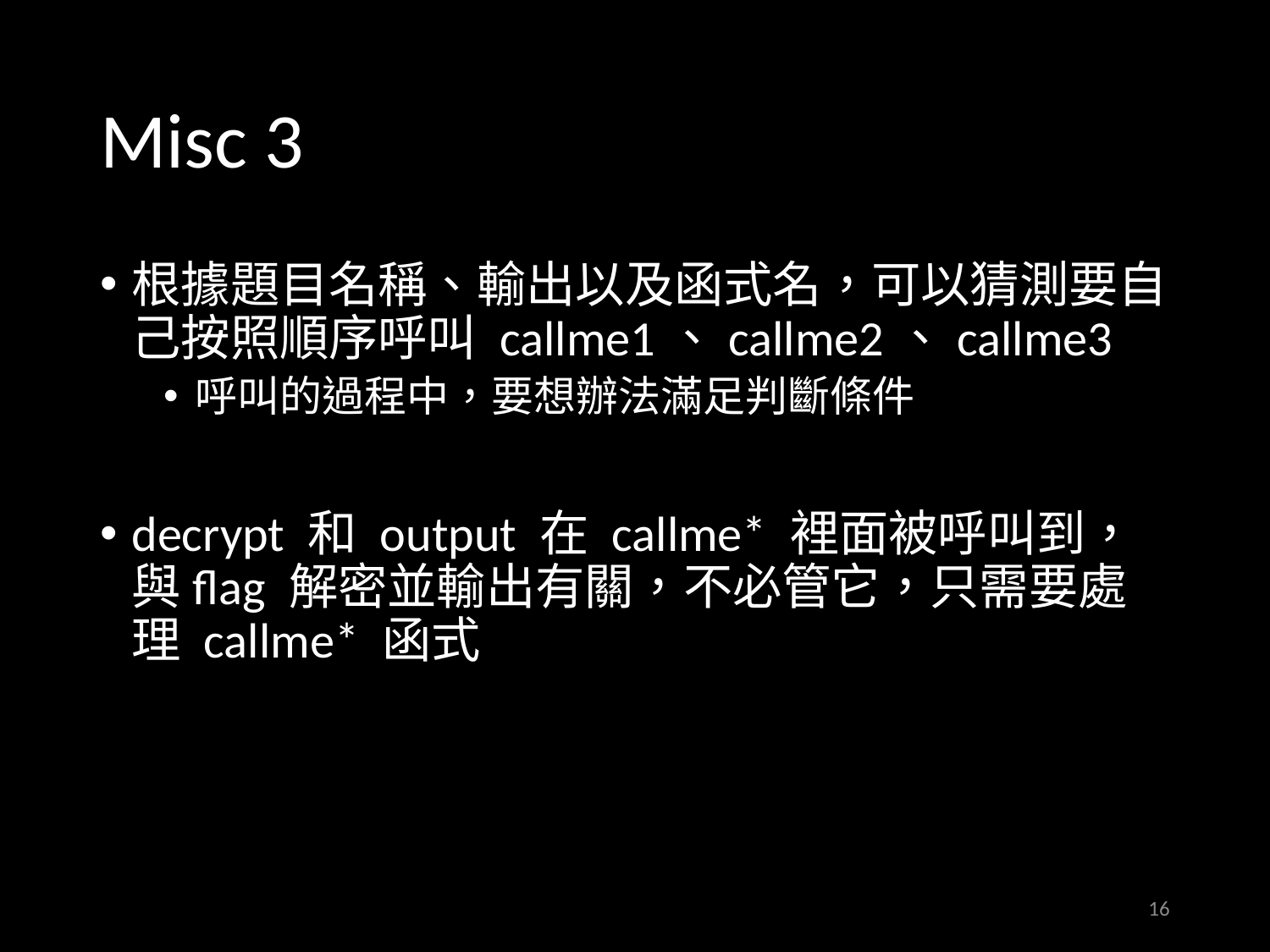

# Misc 3
根據題目名稱、輸出以及函式名，可以猜測要自己按照順序呼叫 callme1、callme2、callme3
呼叫的過程中，要想辦法滿足判斷條件

decrypt 和 output 在 callme* 裡面被呼叫到，與flag 解密並輸出有關，不必管它，只需要處理 callme* 函式
16